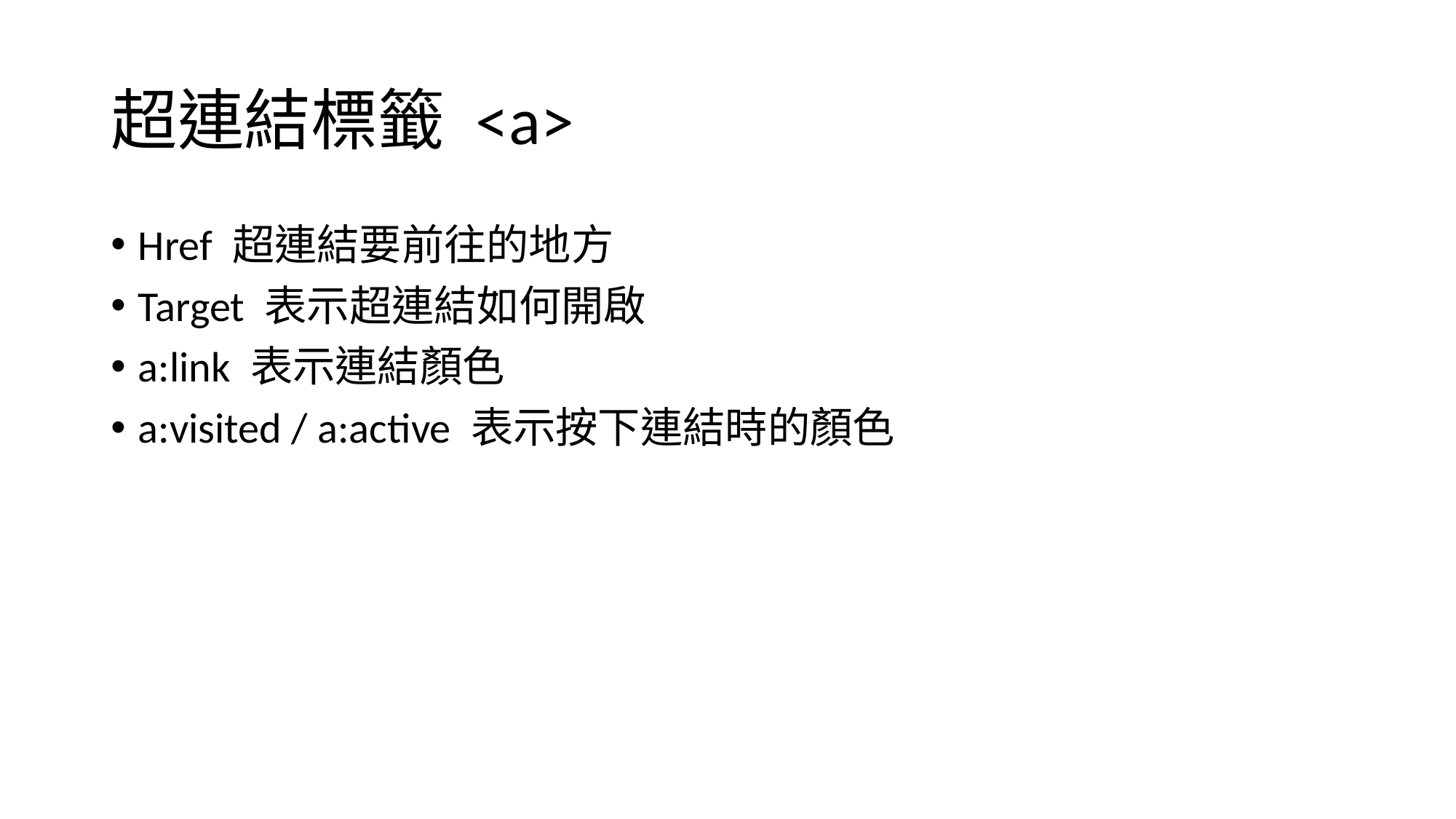

# 超連結標籤 <a>
Href 超連結要前往的地方
Target 表示超連結如何開啟
a:link 表示連結顏色
a:visited / a:active 表示按下連結時的顏色